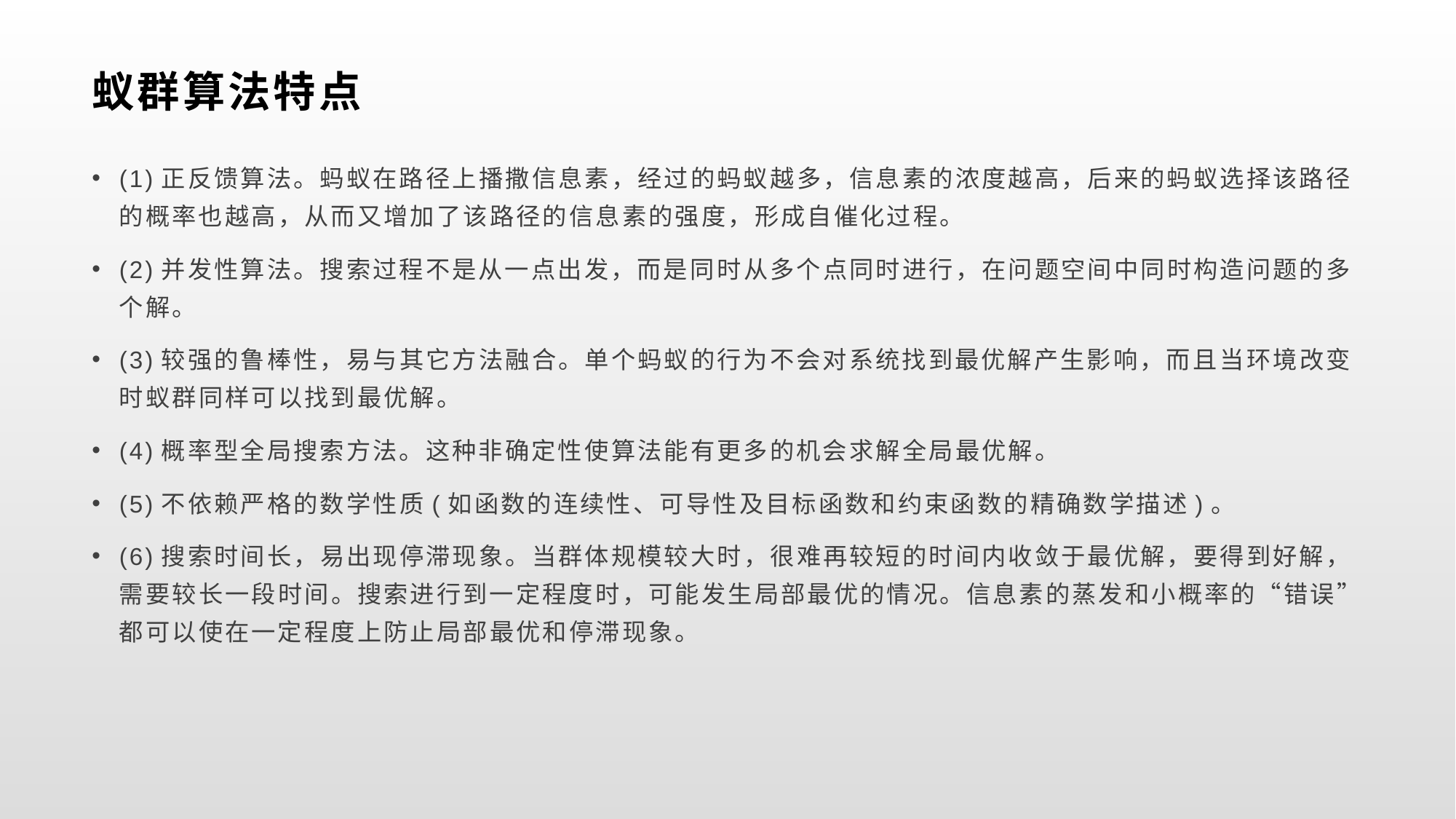

# 蚁群算法特点
(1)正反馈算法。蚂蚁在路径上播撒信息素，经过的蚂蚁越多，信息素的浓度越高，后来的蚂蚁选择该路径的概率也越高，从而又增加了该路径的信息素的强度，形成自催化过程。
(2)并发性算法。搜索过程不是从一点出发，而是同时从多个点同时进行，在问题空间中同时构造问题的多个解。
(3)较强的鲁棒性，易与其它方法融合。单个蚂蚁的行为不会对系统找到最优解产生影响，而且当环境改变时蚁群同样可以找到最优解。
(4)概率型全局搜索方法。这种非确定性使算法能有更多的机会求解全局最优解。
(5)不依赖严格的数学性质(如函数的连续性、可导性及目标函数和约束函数的精确数学描述)。
(6)搜索时间长，易出现停滞现象。当群体规模较大时，很难再较短的时间内收敛于最优解，要得到好解，需要较长一段时间。搜索进行到一定程度时，可能发生局部最优的情况。信息素的蒸发和小概率的“错误”都可以使在一定程度上防止局部最优和停滞现象。